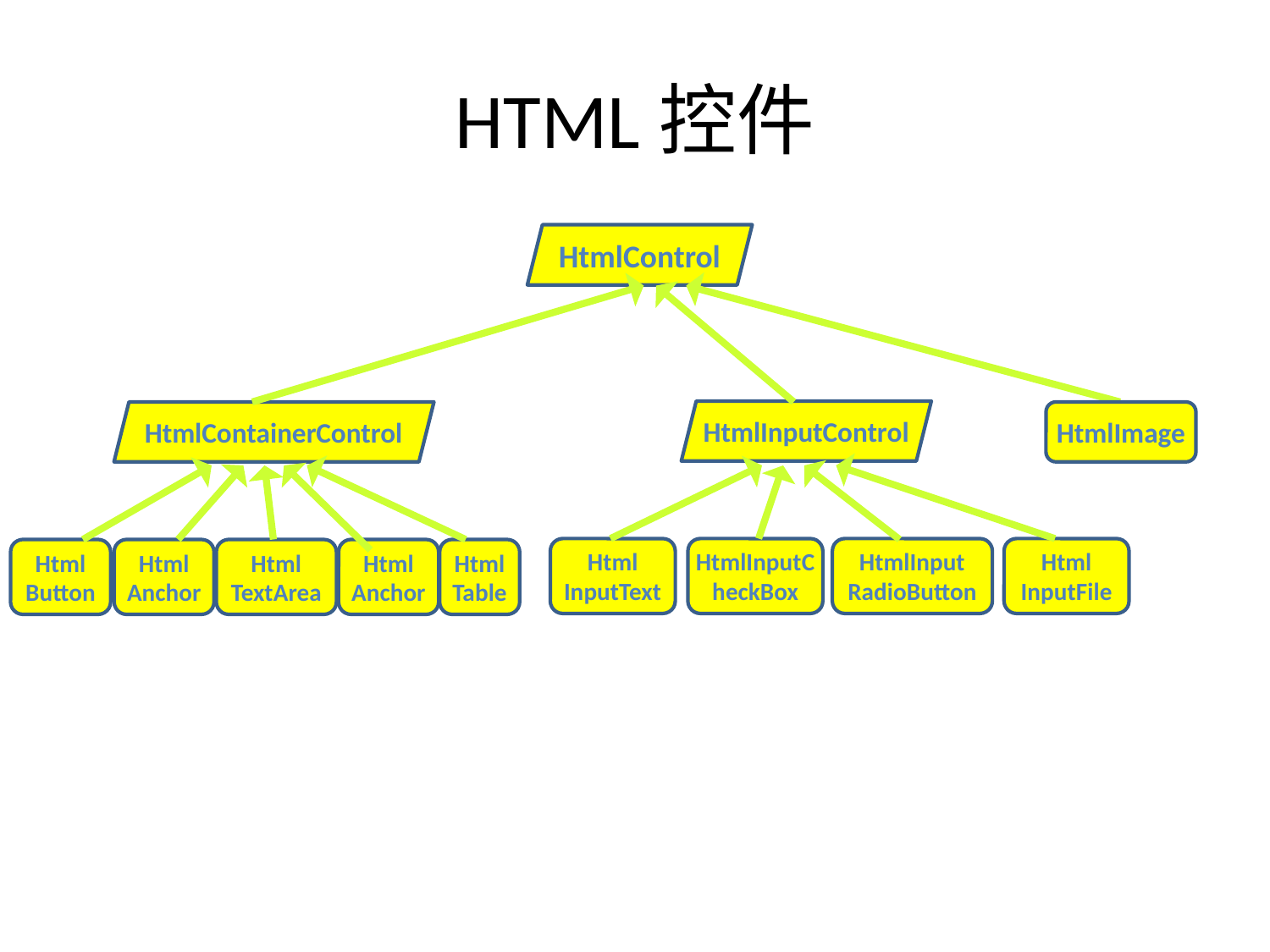

# HTML控件
HtmlControl

HtmlInputControl
HtmlContainerControl
HtmlImage

Html
InputText
HtmlInputCheckBox
HtmlInput
RadioButton
Html
InputFile
Html
Button
Html
Anchor
Html
TextArea
Html
Anchor
Html
Table
20